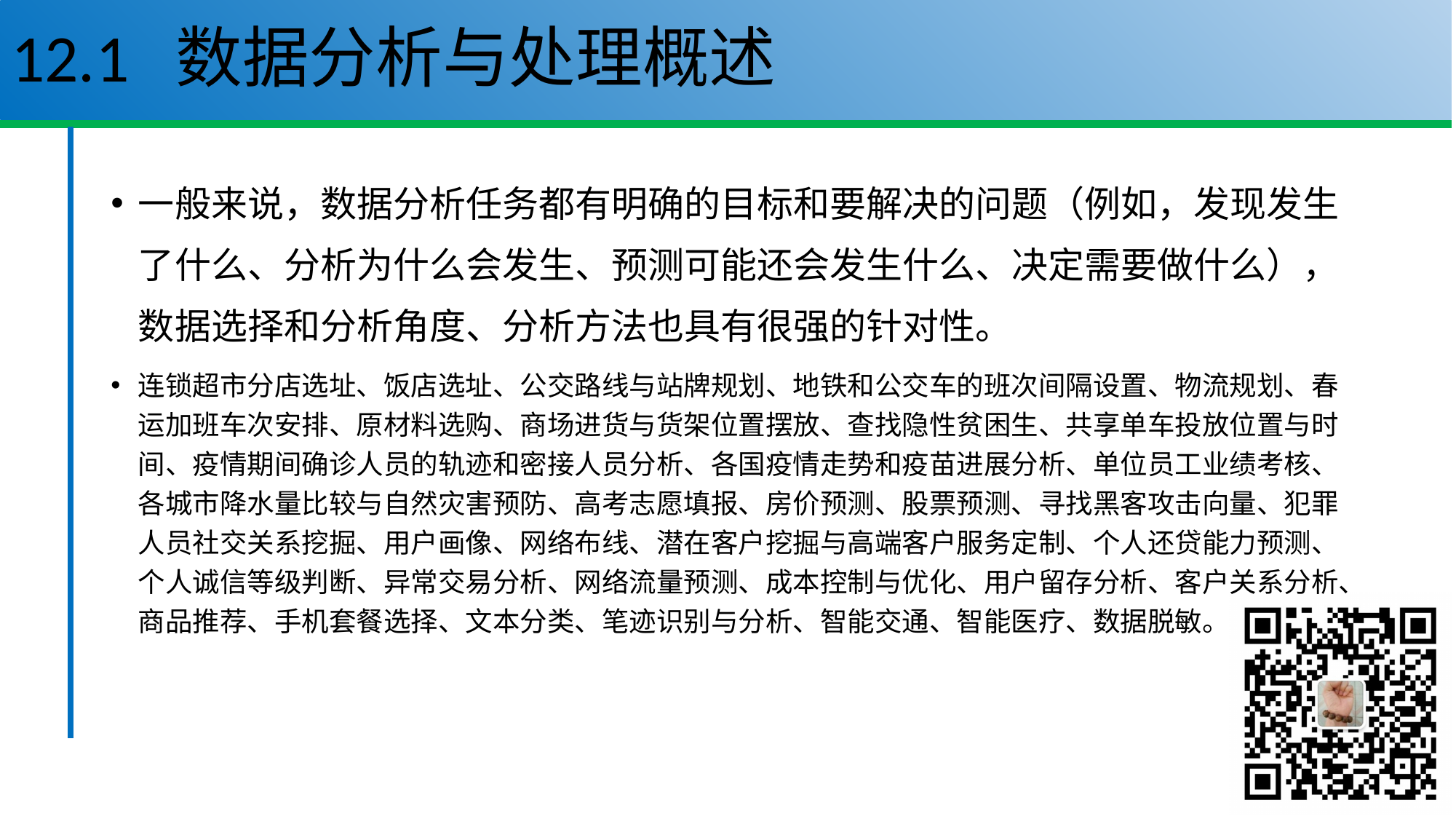

# 12.1  数据分析与处理概述
一般来说，数据分析任务都有明确的目标和要解决的问题（例如，发现发生了什么、分析为什么会发生、预测可能还会发生什么、决定需要做什么），数据选择和分析角度、分析方法也具有很强的针对性。
连锁超市分店选址、饭店选址、公交路线与站牌规划、地铁和公交车的班次间隔设置、物流规划、春运加班车次安排、原材料选购、商场进货与货架位置摆放、查找隐性贫困生、共享单车投放位置与时间、疫情期间确诊人员的轨迹和密接人员分析、各国疫情走势和疫苗进展分析、单位员工业绩考核、各城市降水量比较与自然灾害预防、高考志愿填报、房价预测、股票预测、寻找黑客攻击向量、犯罪人员社交关系挖掘、用户画像、网络布线、潜在客户挖掘与高端客户服务定制、个人还贷能力预测、个人诚信等级判断、异常交易分析、网络流量预测、成本控制与优化、用户留存分析、客户关系分析、商品推荐、手机套餐选择、文本分类、笔迹识别与分析、智能交通、智能医疗、数据脱敏。
4